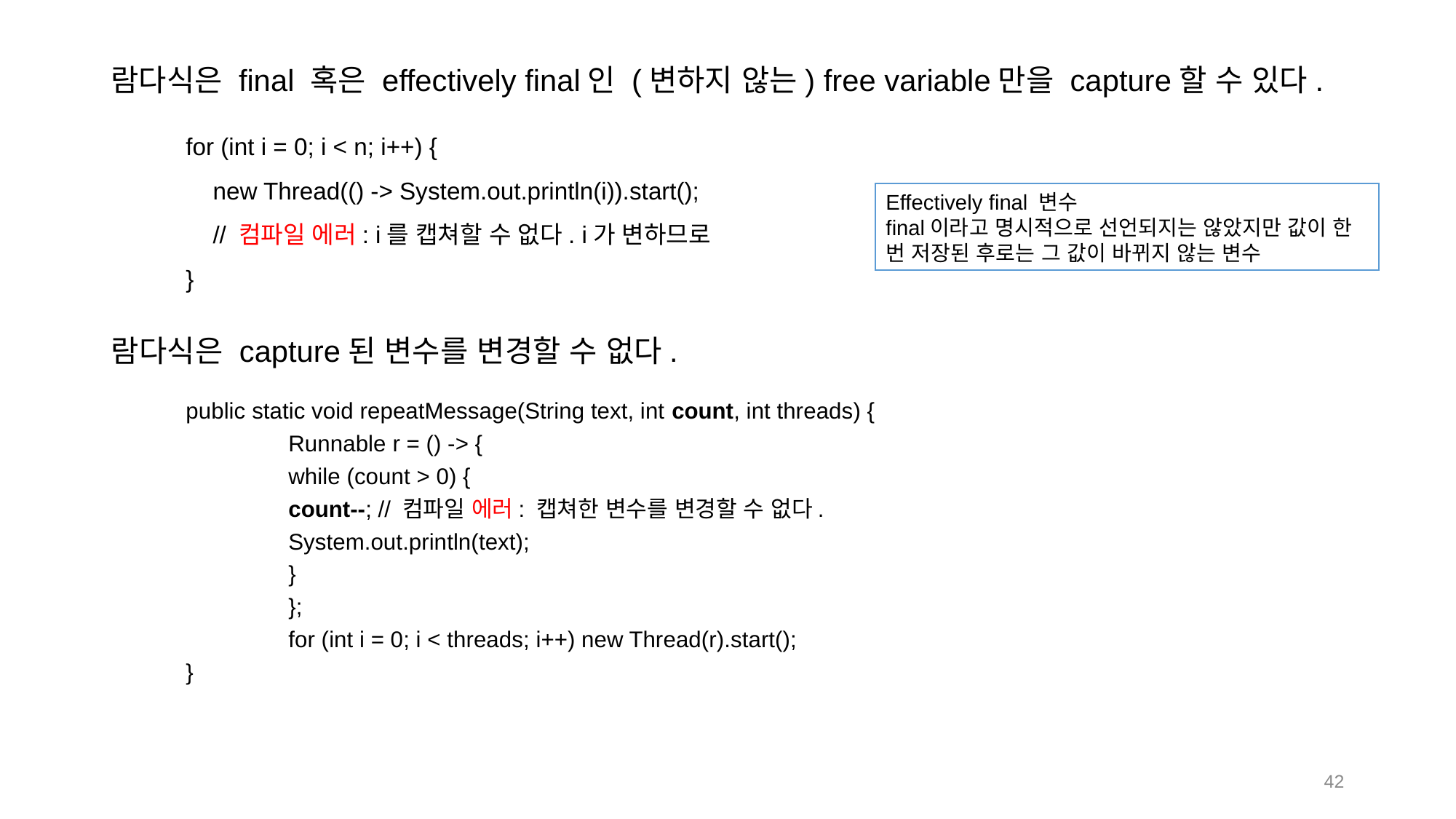

# 람다식은 final 혹은 effectively final인 (변하지 않는) free variable만을 capture할 수 있다.
for (int i = 0; i < n; i++) {
    new Thread(() -> System.out.println(i)).start();
    // 컴파일 에러: i를 캡쳐할 수 없다. i가 변하므로
}
Effectively final 변수
final이라고 명시적으로 선언되지는 않았지만 값이 한 번 저장된 후로는 그 값이 바뀌지 않는 변수
람다식은 capture된 변수를 변경할 수 없다.
public static void repeatMessage(String text, int count, int threads) {
	Runnable r = () -> {
		while (count > 0) {
			count--; // 컴파일 에러: 캡쳐한 변수를 변경할 수 없다.
			System.out.println(text);
		}
	};
	for (int i = 0; i < threads; i++) new Thread(r).start();
}
42